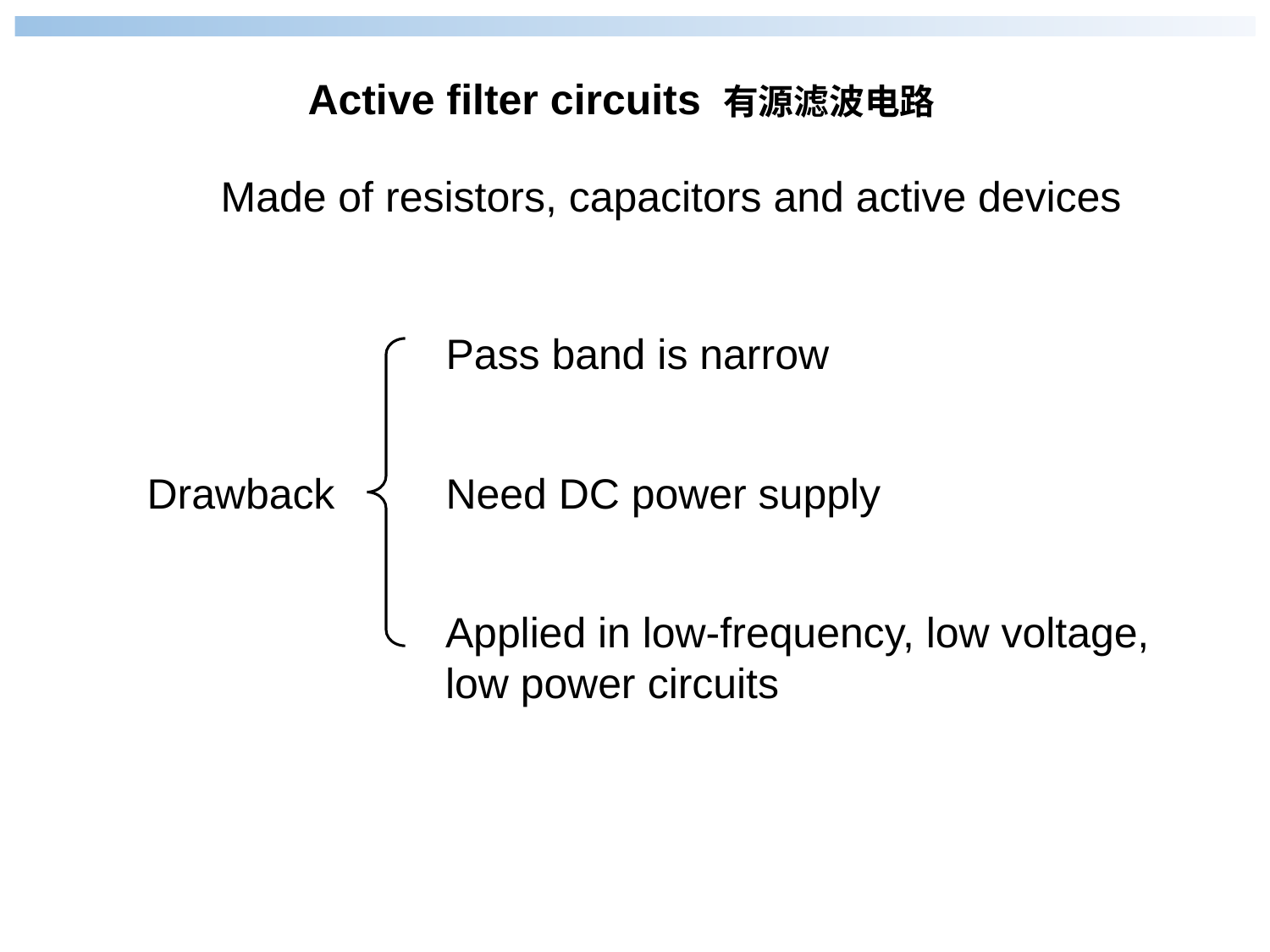

Active filter circuits 有源滤波电路
Made of resistors, capacitors and active devices
Pass band is narrow

Drawback
Need DC power supply
Applied in low-frequency, low voltage, low power circuits